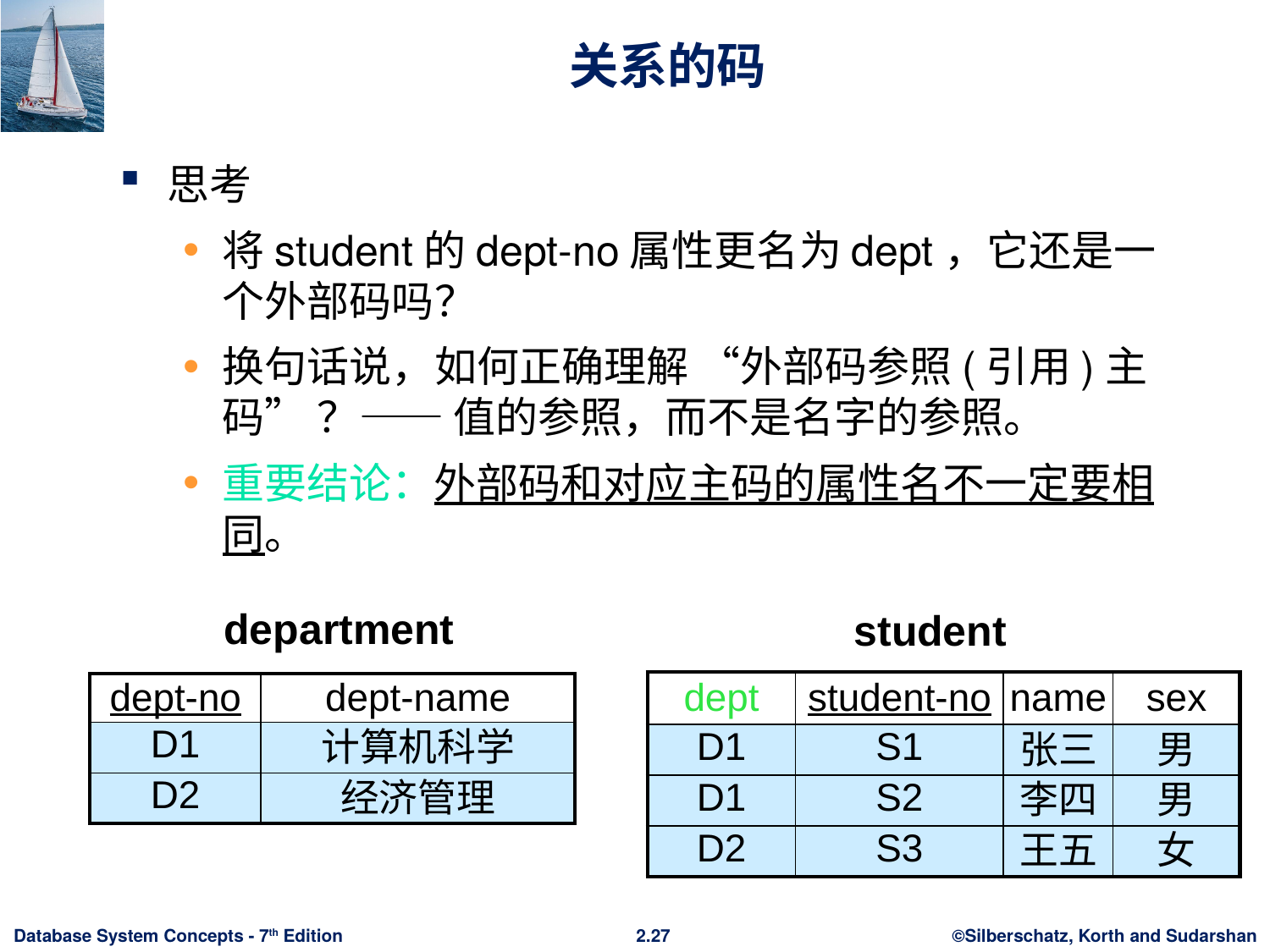

# 关系的码
思考
将student的dept-no属性更名为dept，它还是一个外部码吗？
换句话说，如何正确理解 “外部码参照(引用)主码” ？—— 值的参照，而不是名字的参照。
重要结论：外部码和对应主码的属性名不一定要相同。

department
student
| dept | student-no | name | sex |
| --- | --- | --- | --- |
| D1 | S1 | 张三 | 男 |
| D1 | S2 | 李四 | 男 |
| D2 | S3 | 王五 | 女 |
| dept-no | dept-name |
| --- | --- |
| D1 | 计算机科学 |
| D2 | 经济管理 |